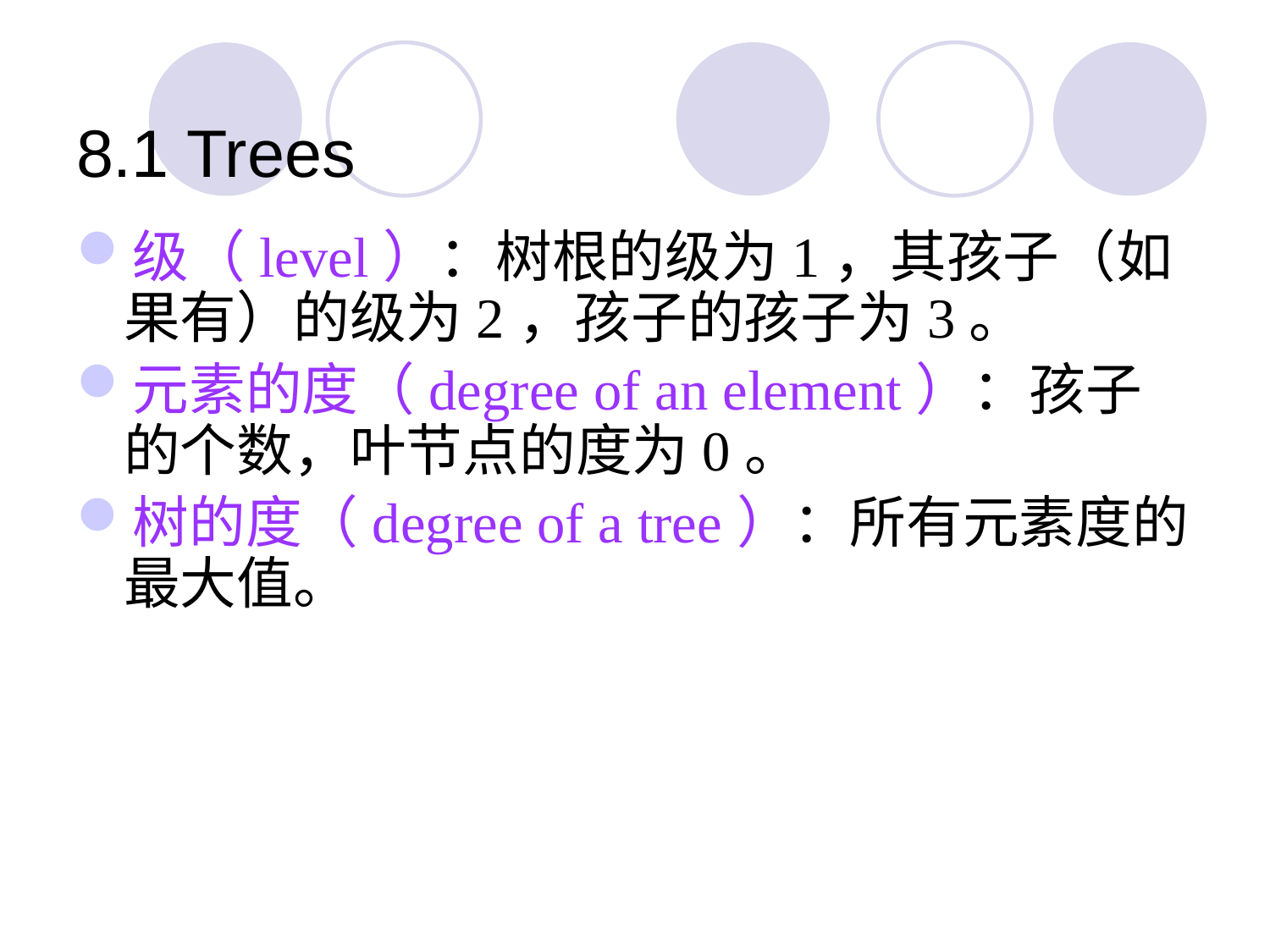

8.1 Trees
级（level）：树根的级为1，其孩子（如果有）的级为2，孩子的孩子为3。
元素的度（degree of an element）：孩子的个数，叶节点的度为0。
树的度（degree of a tree）：所有元素度的最大值。
7